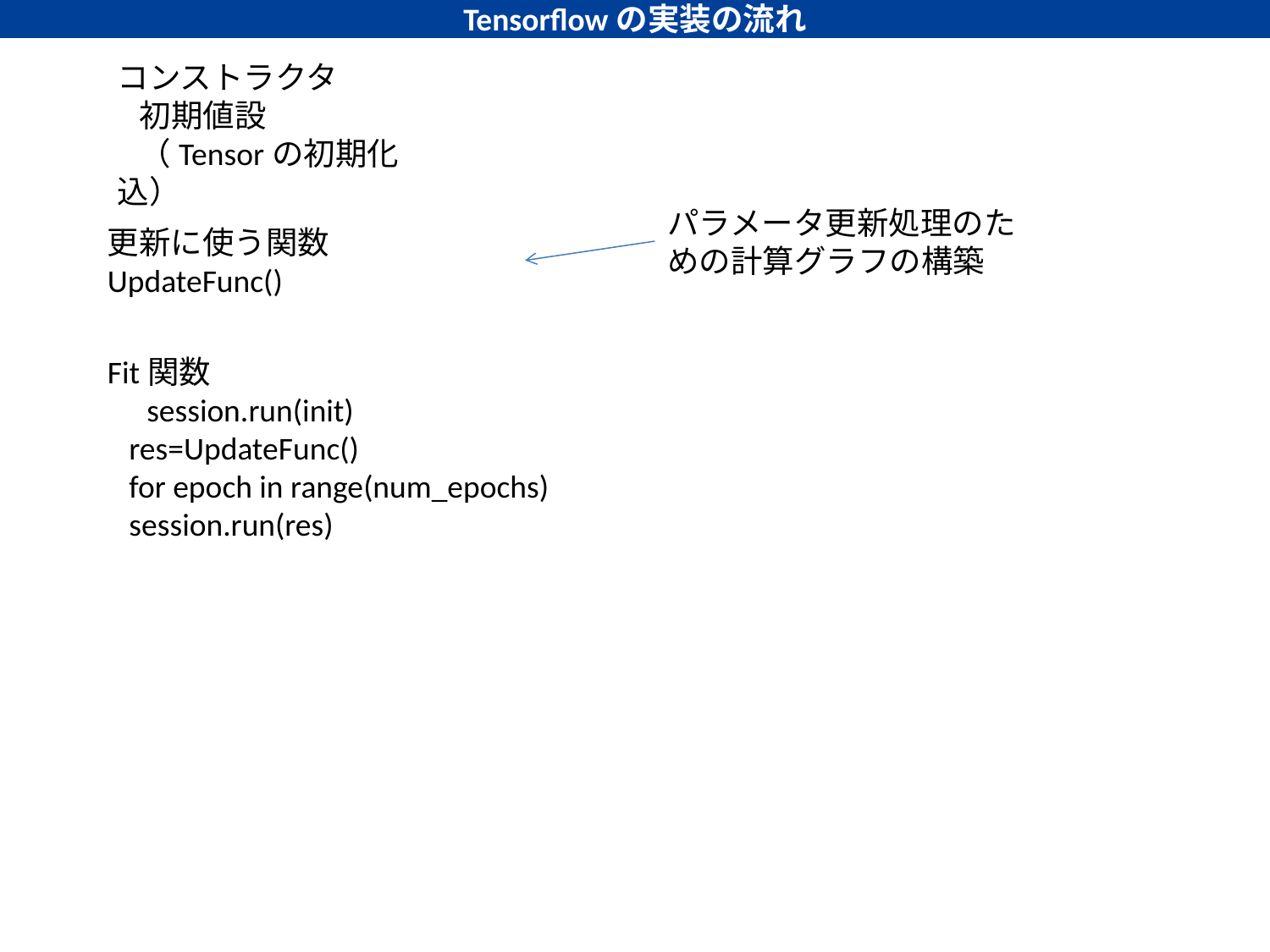

Tensorflowの実装の流れ
コンストラクタ
  初期値設
  （Tensorの初期化込）
パラメータ更新処理のための計算グラフの構築
更新に使う関数 UpdateFunc()
Fit関数
　session.run(init)
   res=UpdateFunc()
   for epoch in range(num_epochs)
   session.run(res)